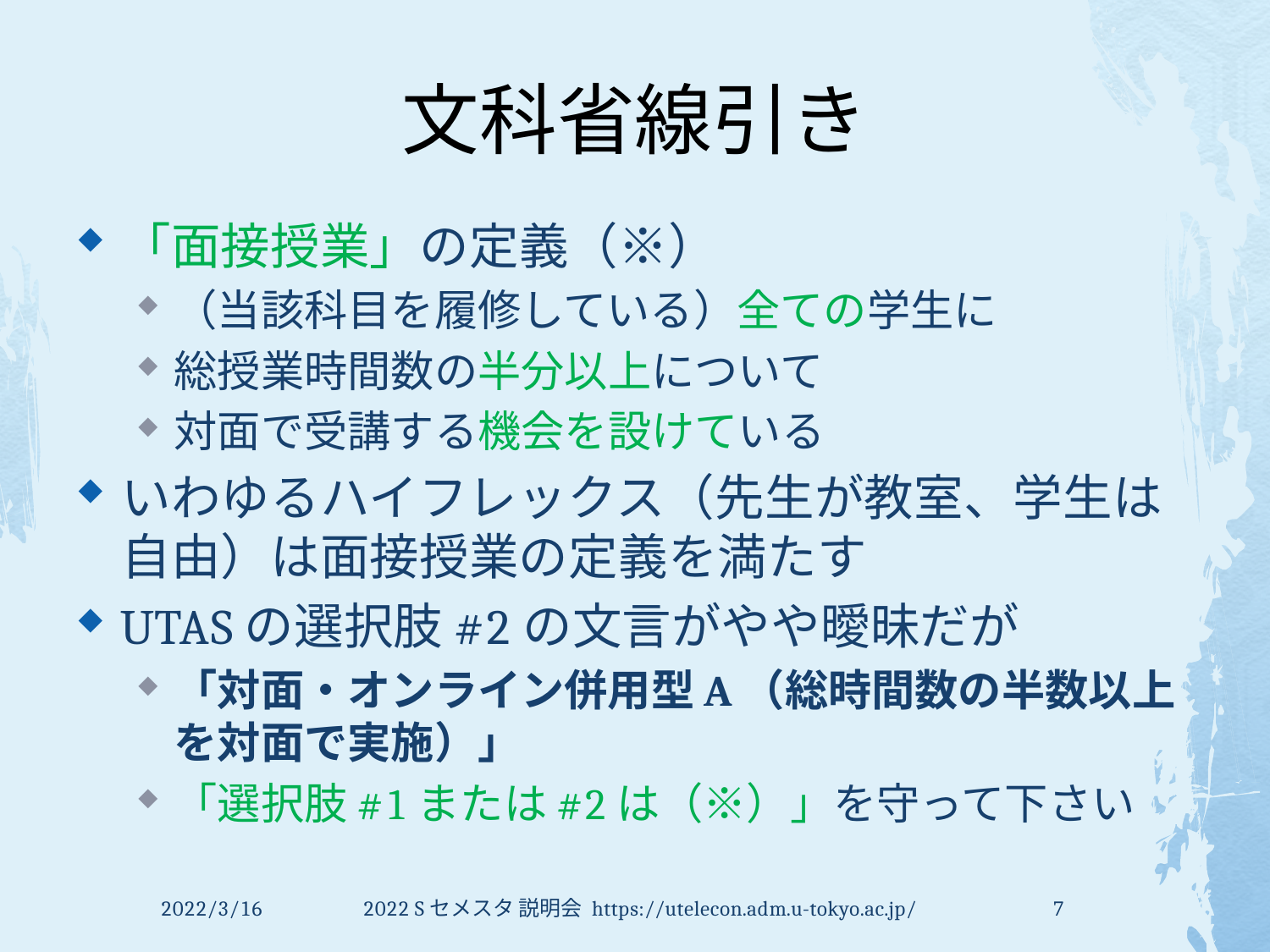

# 文科省線引き
「面接授業」の定義（※）
（当該科目を履修している）全ての学生に
総授業時間数の半分以上について
対面で受講する機会を設けている
いわゆるハイフレックス（先生が教室、学生は自由）は面接授業の定義を満たす
UTASの選択肢#2の文言がやや曖昧だが
「対面・オンライン併用型A（総時間数の半数以上を対面で実施）」
「選択肢#1または#2は（※）」を守って下さい
2022/3/16
2022 Sセメスタ 説明会 https://utelecon.adm.u-tokyo.ac.jp/
7